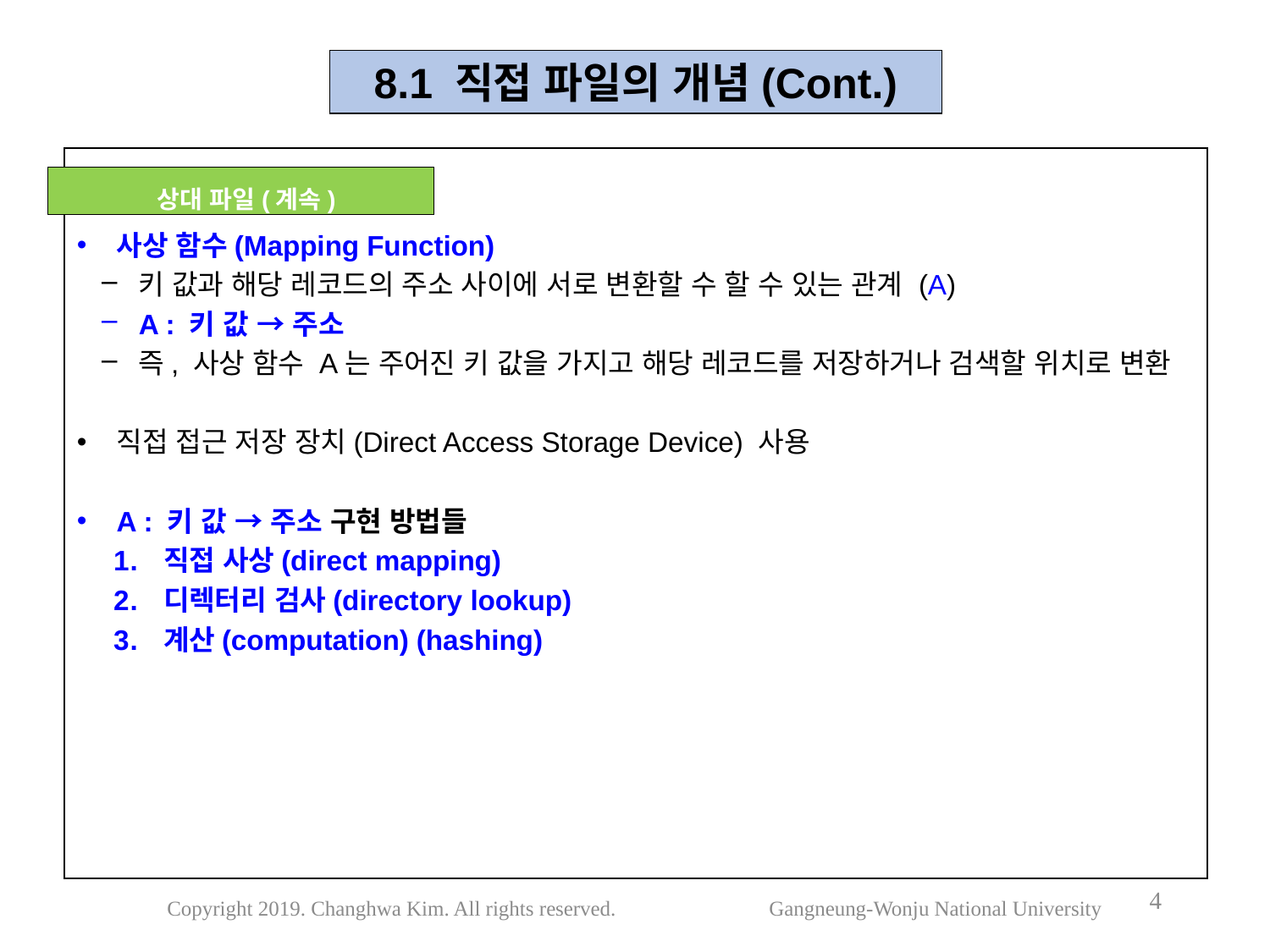

8.1 직접 파일의 개념(Cont.)

사상 함수(Mapping Function)
키 값과 해당 레코드의 주소 사이에 서로 변환할 수 할 수 있는 관계 (A)
A : 키 값 → 주소
즉, 사상 함수 A는 주어진 키 값을 가지고 해당 레코드를 저장하거나 검색할 위치로 변환

직접 접근 저장 장치(Direct Access Storage Device) 사용

A : 키 값 → 주소 구현 방법들
직접 사상(direct mapping)
디렉터리 검사(directory lookup)
계산(computation) (hashing)

 상대 파일(계속)
4
Copyright 2019. Changhwa Kim. All rights reserved.                             Gangneung-Wonju National University